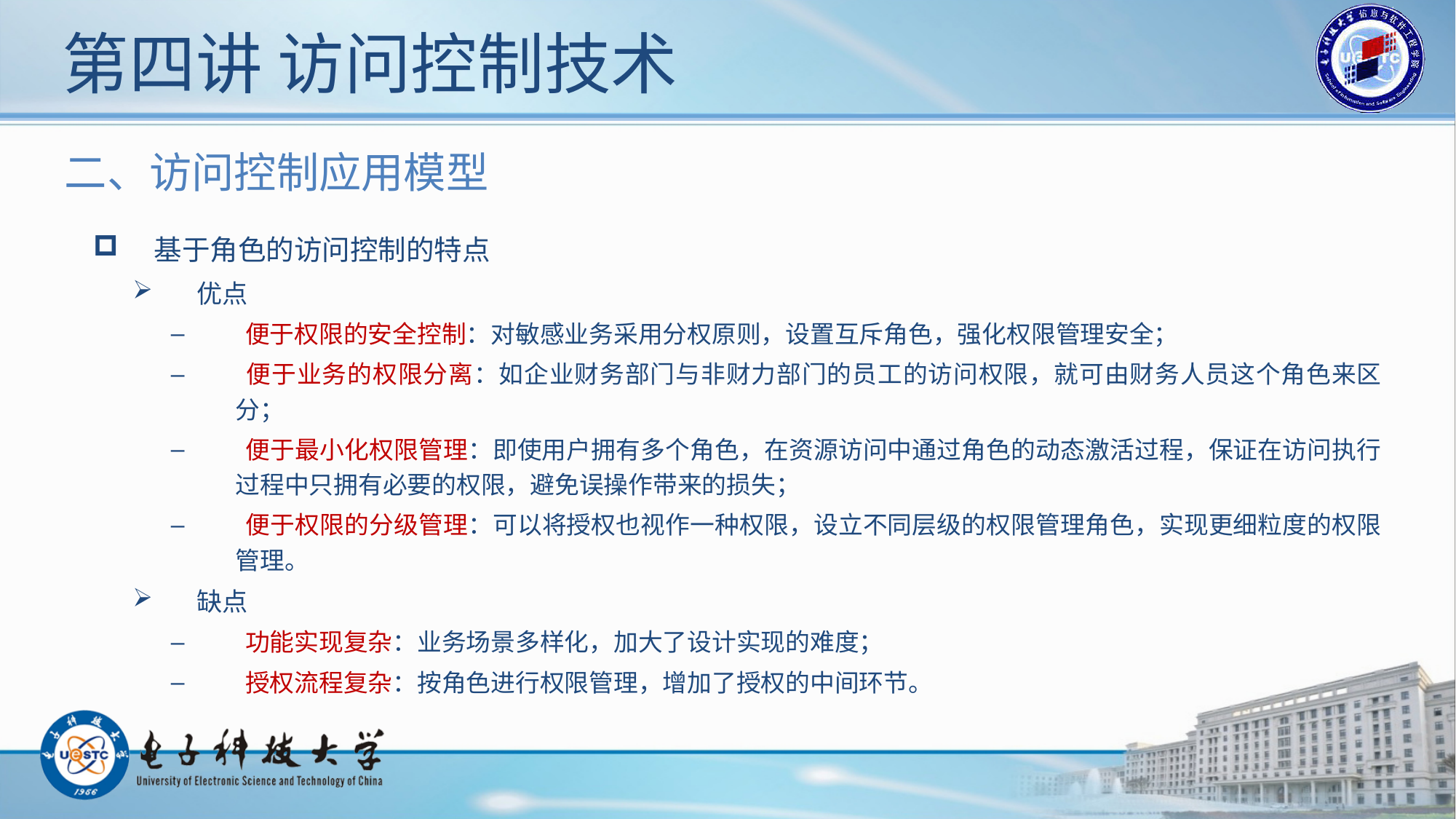

# 第四讲 访问控制技术
二、访问控制应用模型
 基于角色的访问控制的特点
 优点
 便于权限的安全控制：对敏感业务采用分权原则，设置互斥角色，强化权限管理安全；
 便于业务的权限分离：如企业财务部门与非财力部门的员工的访问权限，就可由财务人员这个角色来区分；
 便于最小化权限管理：即使用户拥有多个角色，在资源访问中通过角色的动态激活过程，保证在访问执行过程中只拥有必要的权限，避免误操作带来的损失；
 便于权限的分级管理：可以将授权也视作一种权限，设立不同层级的权限管理角色，实现更细粒度的权限管理。
 缺点
 功能实现复杂：业务场景多样化，加大了设计实现的难度；
 授权流程复杂：按角色进行权限管理，增加了授权的中间环节。